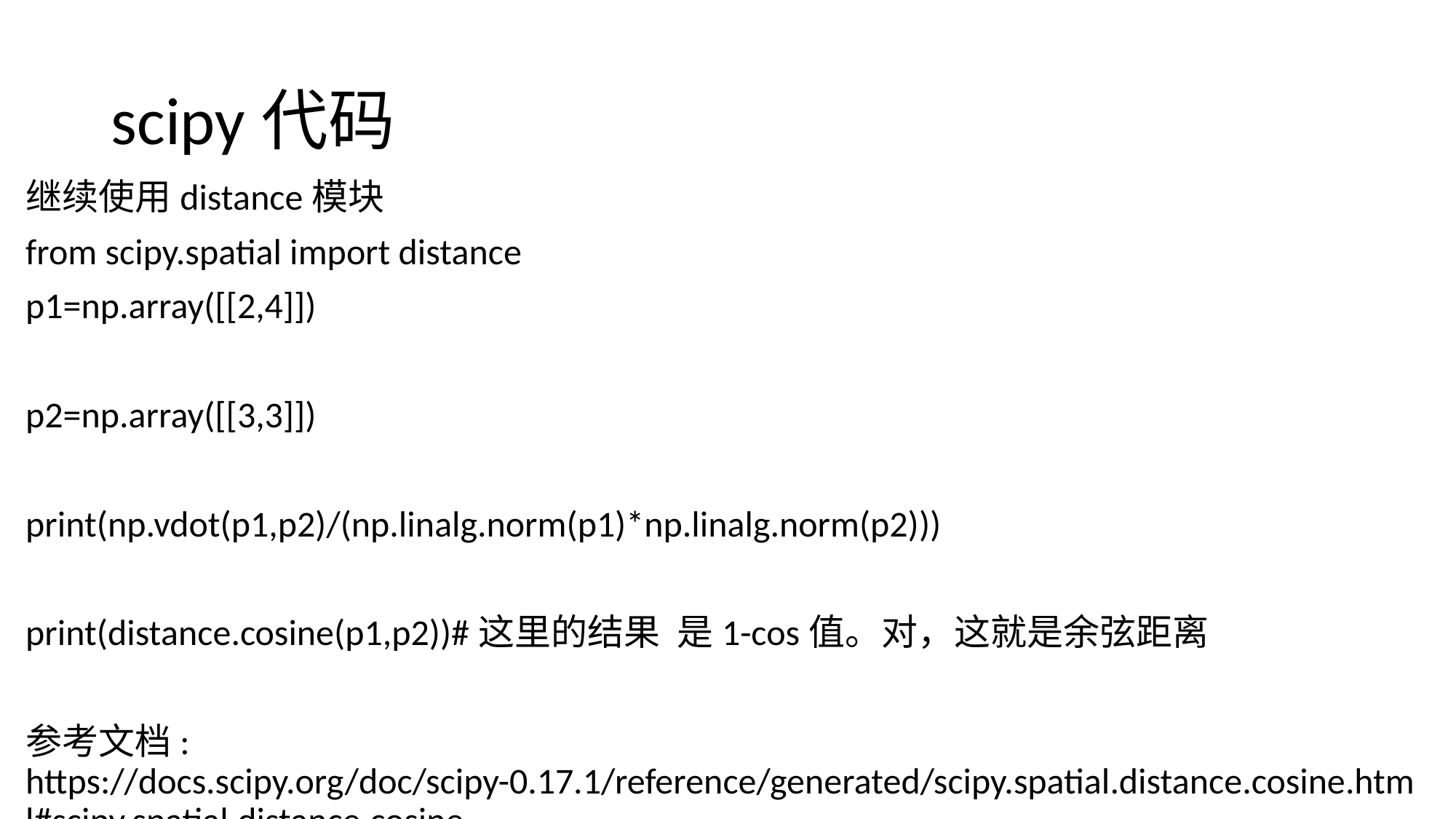

# scipy代码
继续使用distance模块
from scipy.spatial import distance
p1=np.array([[2,4]])

p2=np.array([[3,3]])

print(np.vdot(p1,p2)/(np.linalg.norm(p1)*np.linalg.norm(p2)))

print(distance.cosine(p1,p2))#这里的结果  是1-cos值。对，这就是余弦距离

参考文档: https://docs.scipy.org/doc/scipy-0.17.1/reference/generated/scipy.spatial.distance.cosine.html#scipy.spatial.distance.cosine